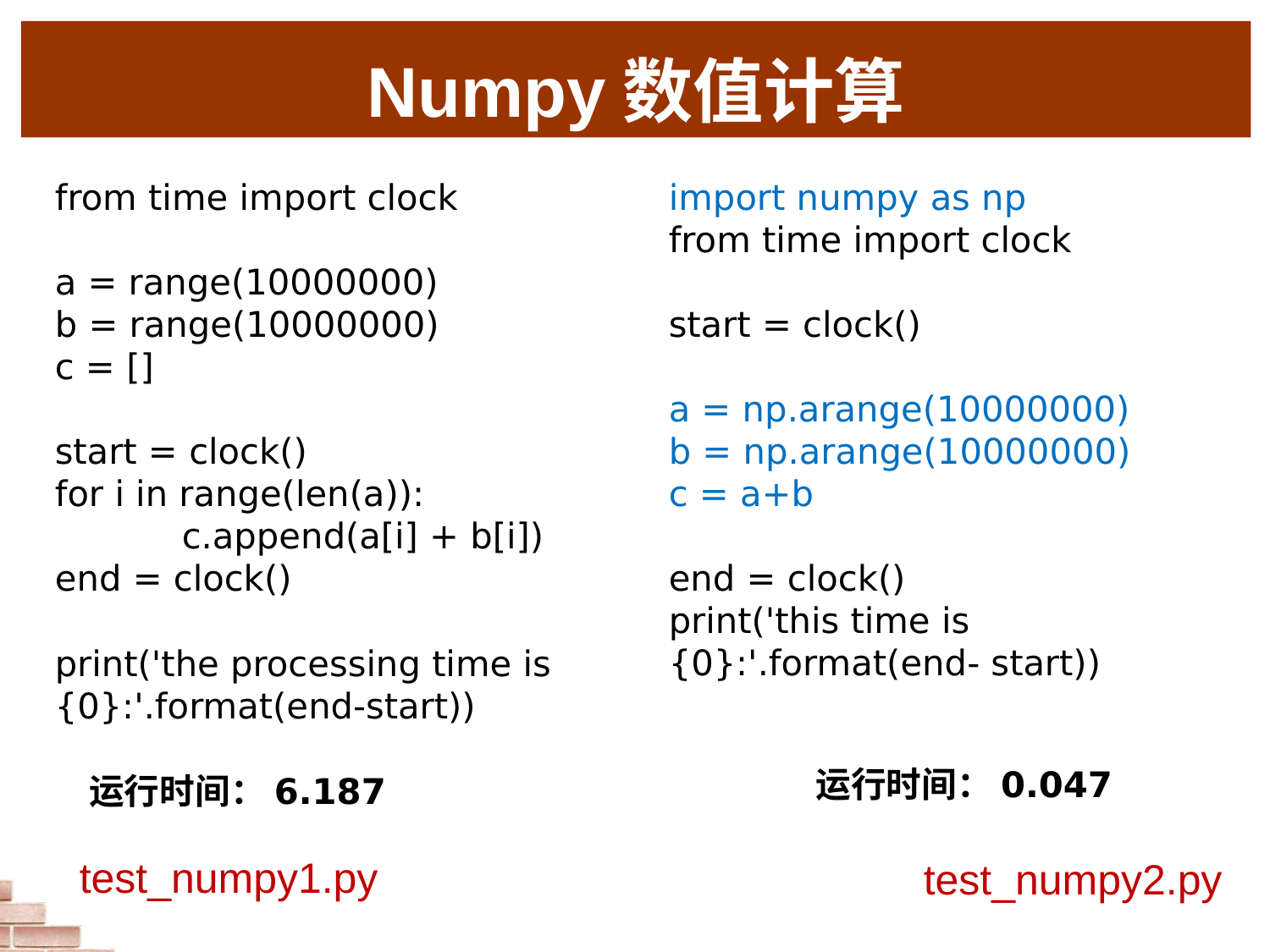

Numpy数值计算
from time import clock

a = range(10000000)
b = range(10000000)
c = []

start = clock()
for i in range(len(a)):
	c.append(a[i] + b[i])
end = clock()

print('the processing time is {0}:'.format(end-start))
import numpy as np
from time import clock

start = clock()

a = np.arange(10000000)
b = np.arange(10000000)
c = a+b

end = clock()
print('this time is {0}:'.format(end- start))
运行时间：0.047
 运行时间：6.187
test_numpy1.py
test_numpy2.py